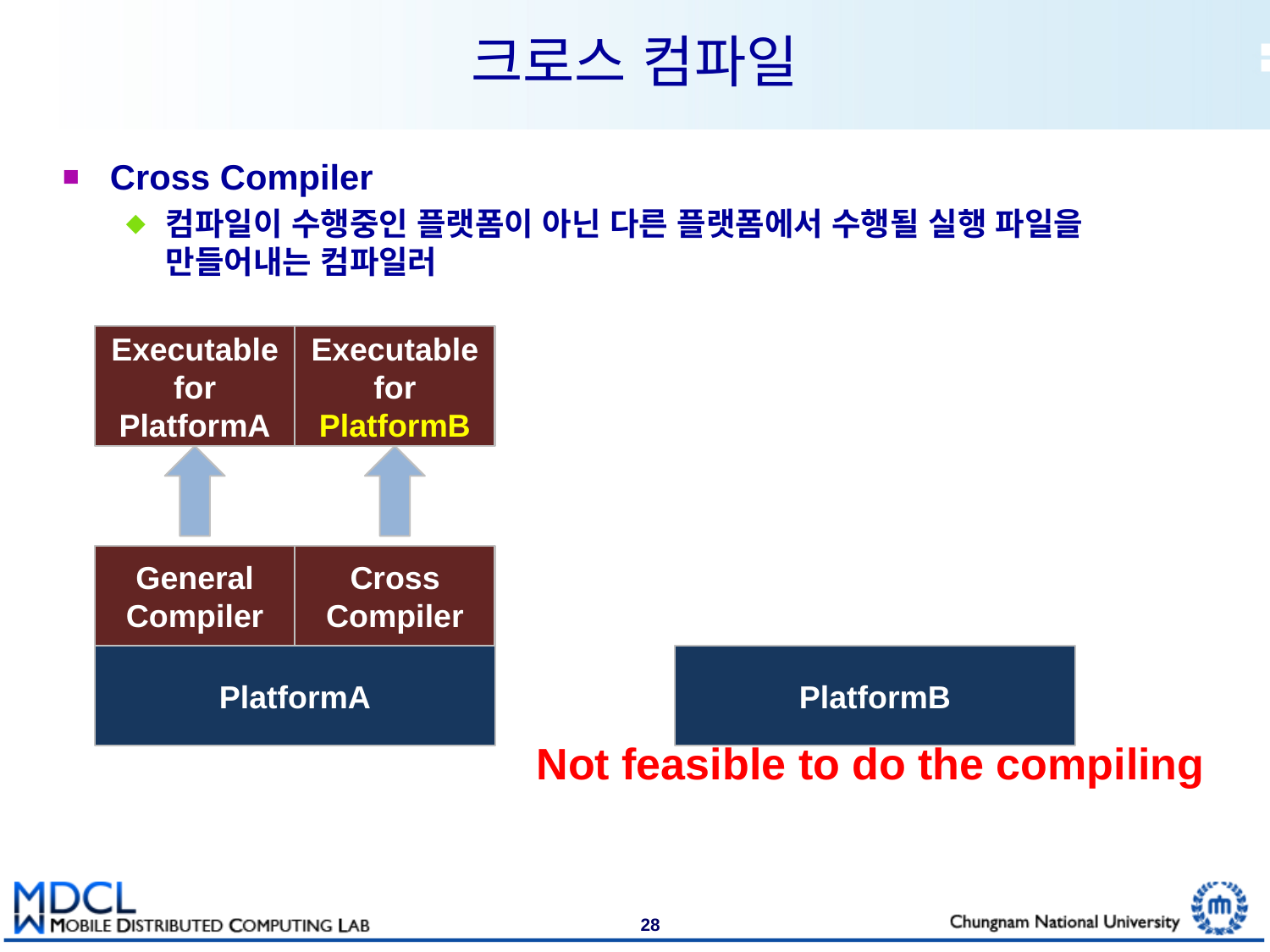

# 크로스 컴파일
Cross Compiler
컴파일이 수행중인 플랫폼이 아닌 다른 플랫폼에서 수행될 실행 파일을 만들어내는 컴파일러

Executable for PlatformA

Executable for PlatformB

General
Compiler
Cross Compiler
PlatformA
PlatformB
Not feasible to do the compiling